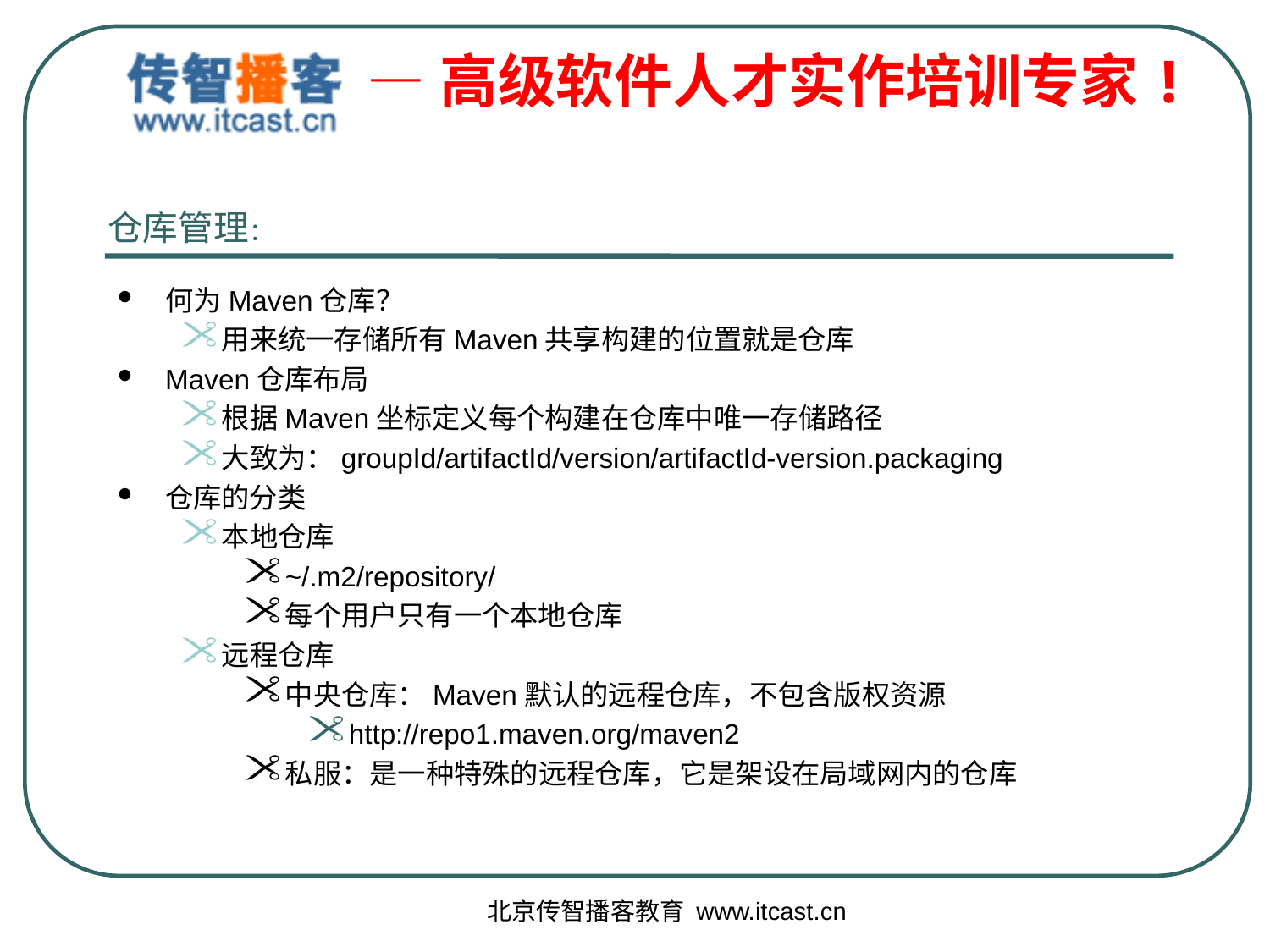

何为Maven仓库？
用来统一存储所有Maven共享构建的位置就是仓库
Maven仓库布局
根据Maven坐标定义每个构建在仓库中唯一存储路径
大致为：groupId/artifactId/version/artifactId-version.packaging
仓库的分类
本地仓库
~/.m2/repository/
每个用户只有一个本地仓库
远程仓库
中央仓库：Maven默认的远程仓库，不包含版权资源
http://repo1.maven.org/maven2
私服：是一种特殊的远程仓库，它是架设在局域网内的仓库

仓库管理：
北京传智播客教育 www.itcast.cn